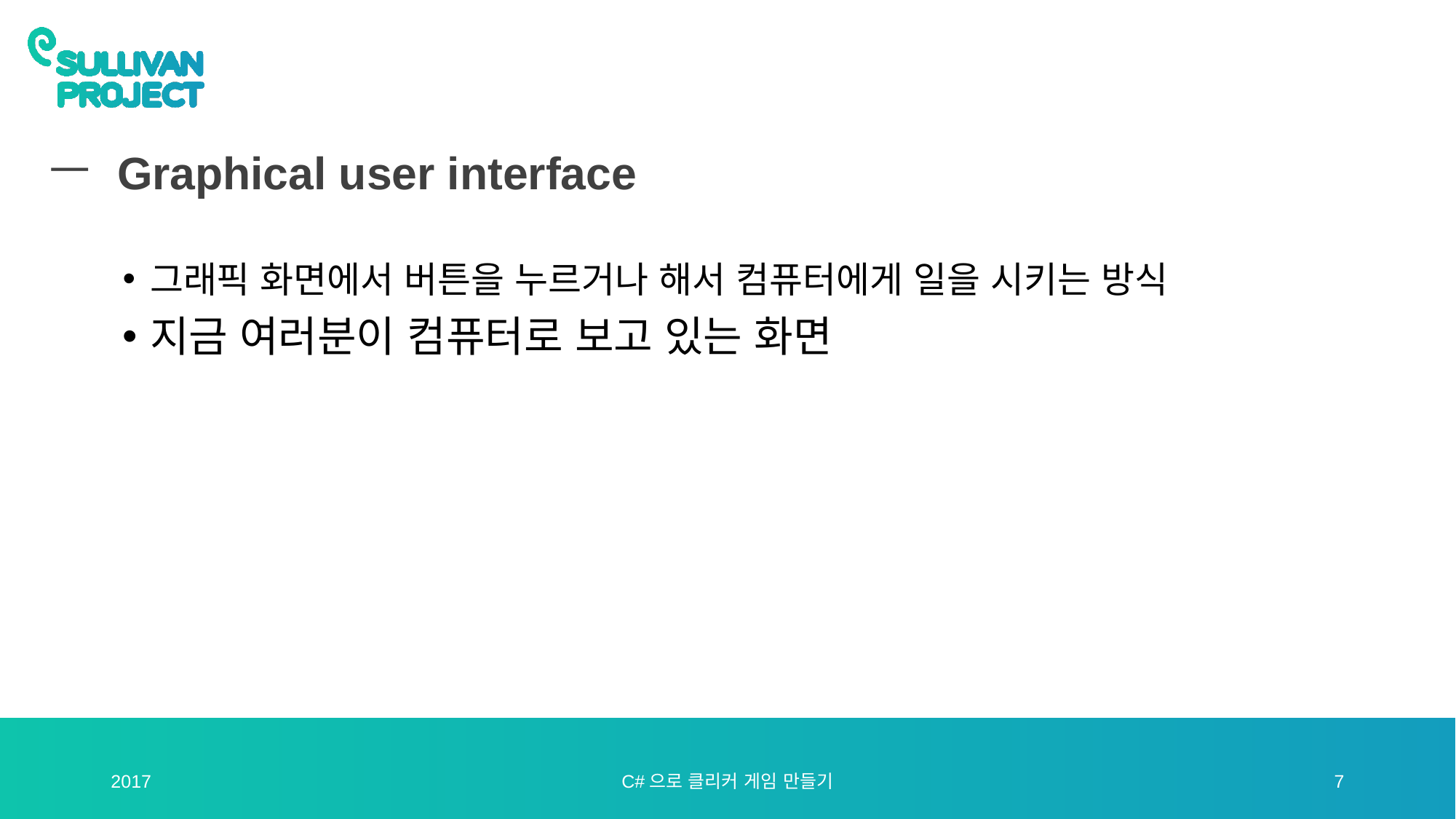

# Graphical user interface
그래픽 화면에서 버튼을 누르거나 해서 컴퓨터에게 일을 시키는 방식
지금 여러분이 컴퓨터로 보고 있는 화면
2017
C#으로 클리커 게임 만들기
7